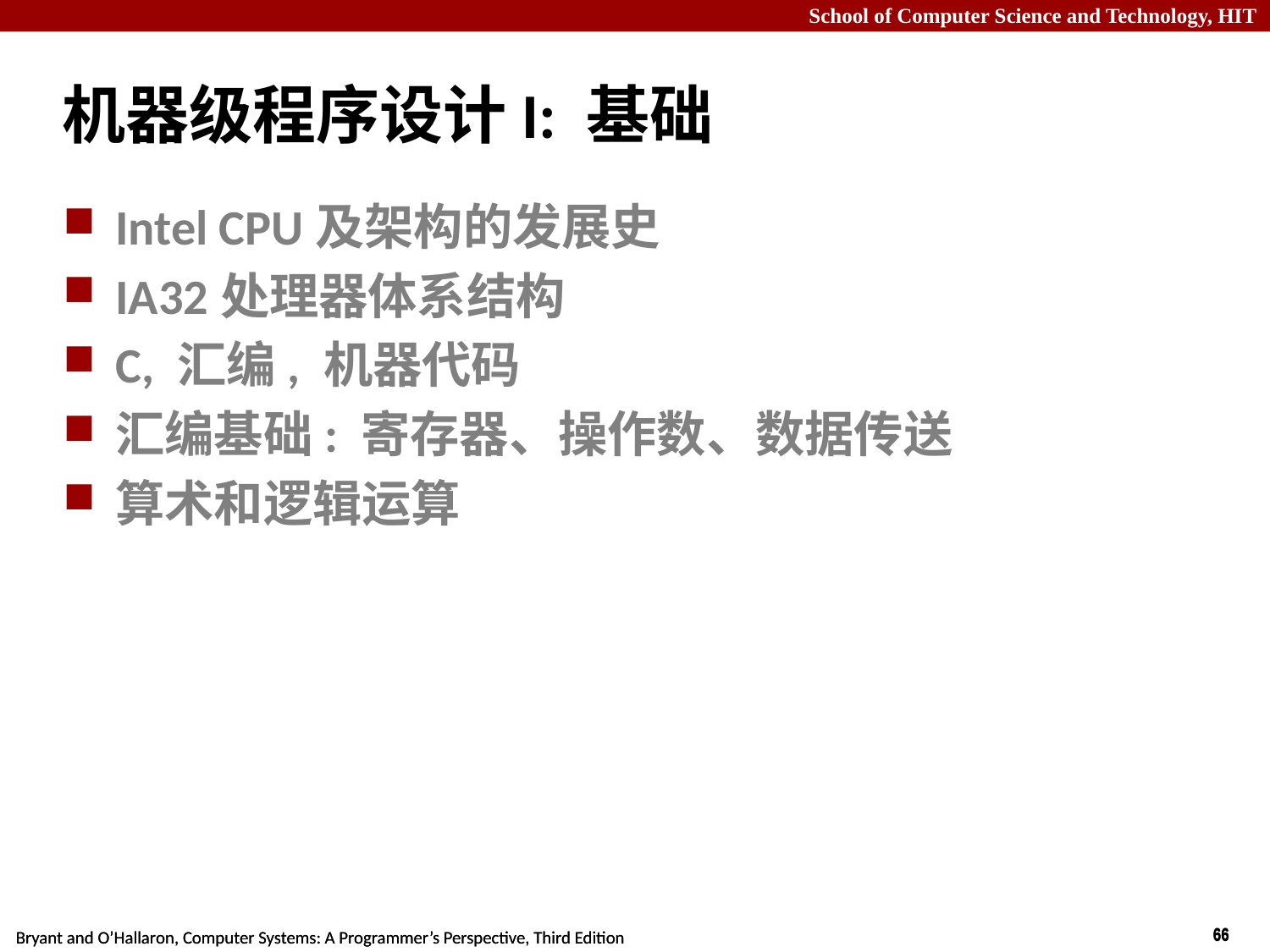

# 机器级程序设计I: 基础
Intel CPU及架构的发展史
IA32处理器体系结构
C, 汇编, 机器代码
汇编基础: 寄存器、操作数、数据传送
算术和逻辑运算